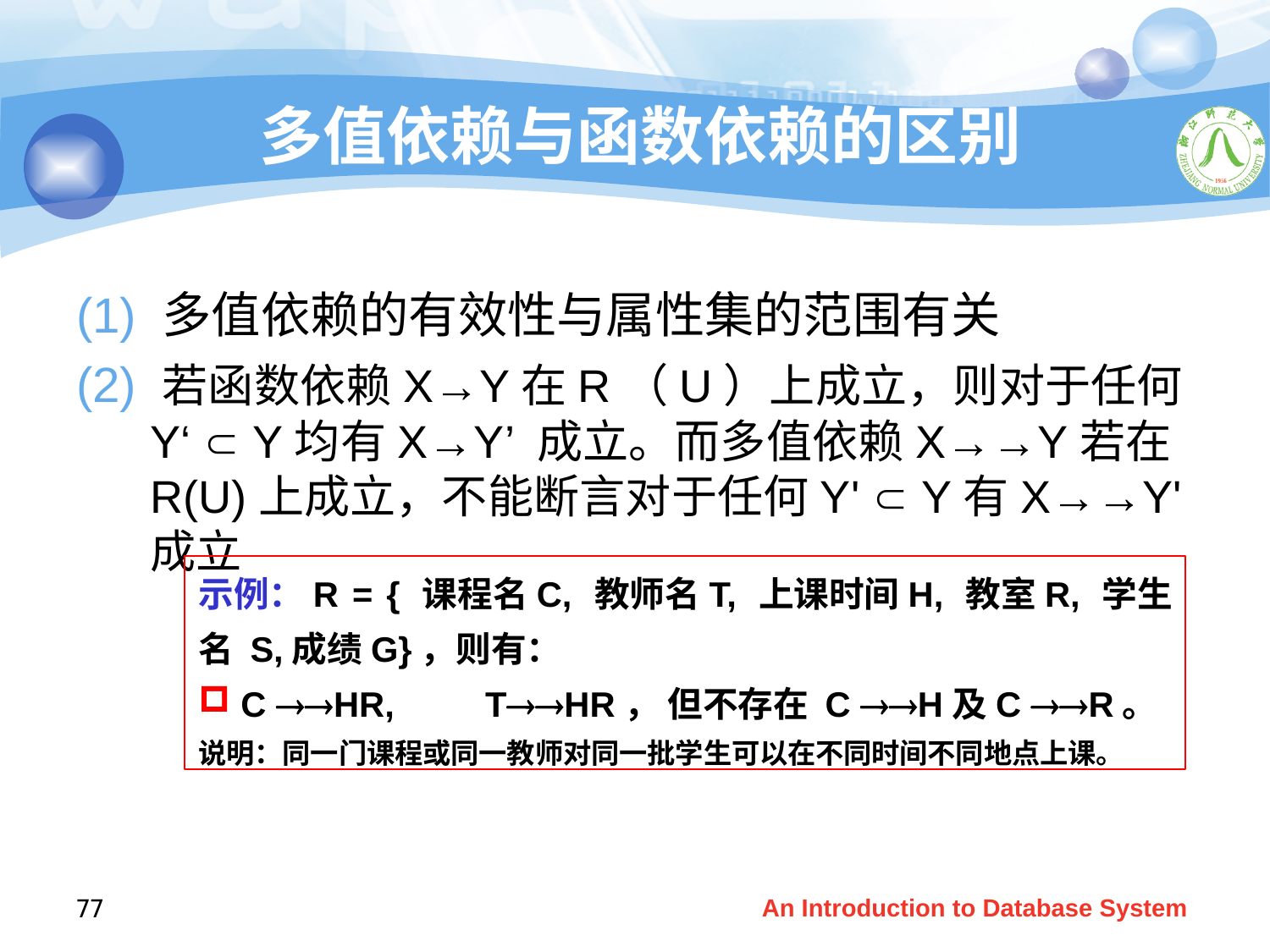

# 多值依赖与函数依赖的区别
(1) 多值依赖的有效性与属性集的范围有关
(2) 若函数依赖X→Y在R（U）上成立，则对于任何Y‘ ⊂ Y均有X→Y’ 成立。而多值依赖X→→Y若在R(U)上成立，不能断言对于任何Y' ⊂ Y有X→→Y' 成立

示例：R = { 课程名C, 教师名T, 上课时间H, 教室R, 学生名 S,成绩G}，则有：
C →→HR,	T→→HR， 但不存在 C →→H及C →→R。
说明：同一门课程或同一教师对同一批学生可以在不同时间不同地点上课。
77
An Introduction to Database System